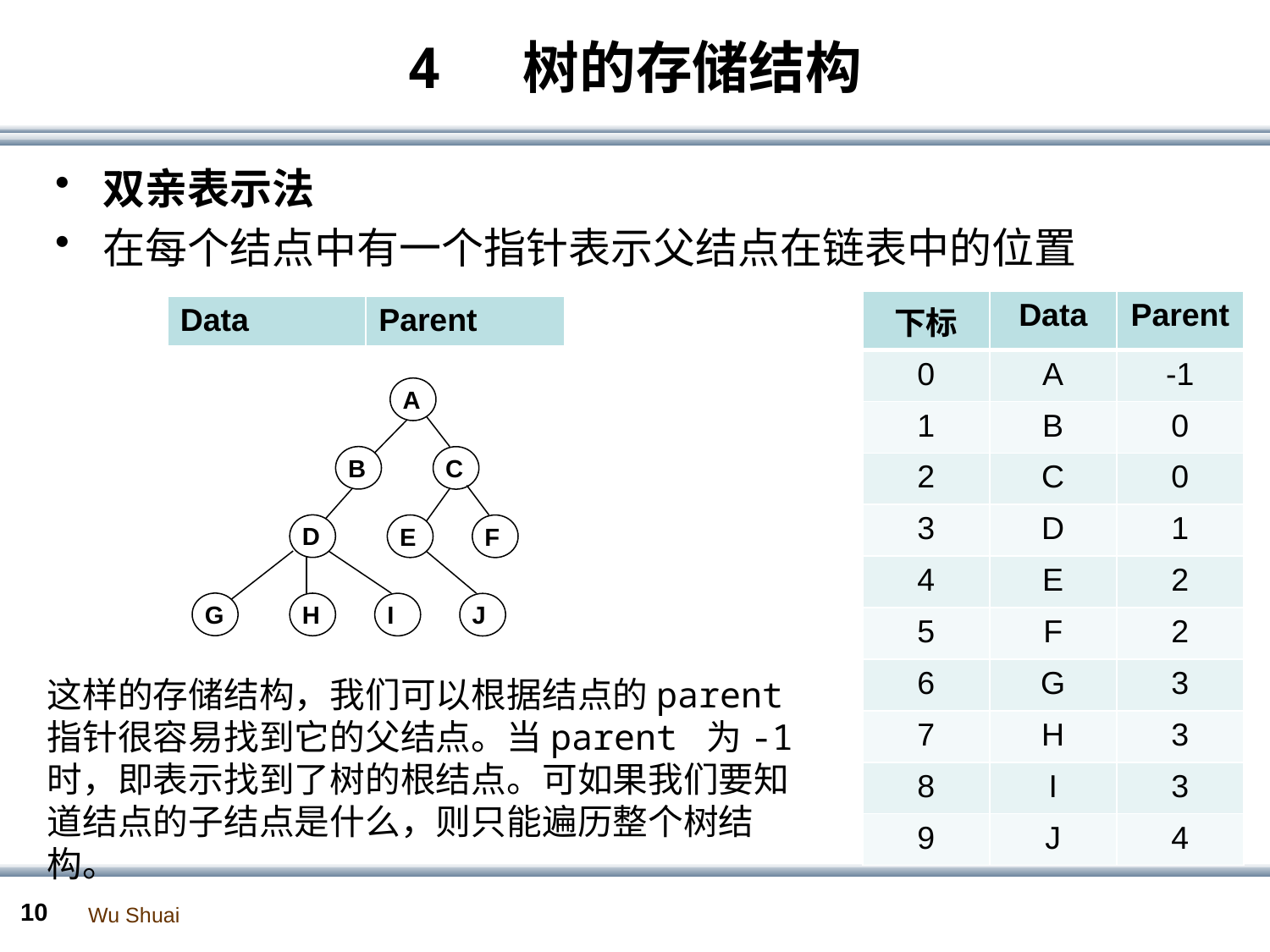

# 4  树的存储结构
双亲表示法
在每个结点中有一个指针表示父结点在链表中的位置
| 下标 | Data | Parent |
| --- | --- | --- |
| 0 | A | -1 |
| 1 | B | 0 |
| 2 | C | 0 |
| 3 | D | 1 |
| 4 | E | 2 |
| 5 | F | 2 |
| 6 | G | 3 |
| 7 | H | 3 |
| 8 | I | 3 |
| 9 | J | 4 |
| Data | Parent |
| --- | --- |
A

B

C

D

E

F

G

H

I

J

这样的存储结构，我们可以根据结点的parent 指针很容易找到它的父结点。当parent 为-1 时，即表示找到了树的根结点。可如果我们要知道结点的子结点是什么，则只能遍历整个树结构。